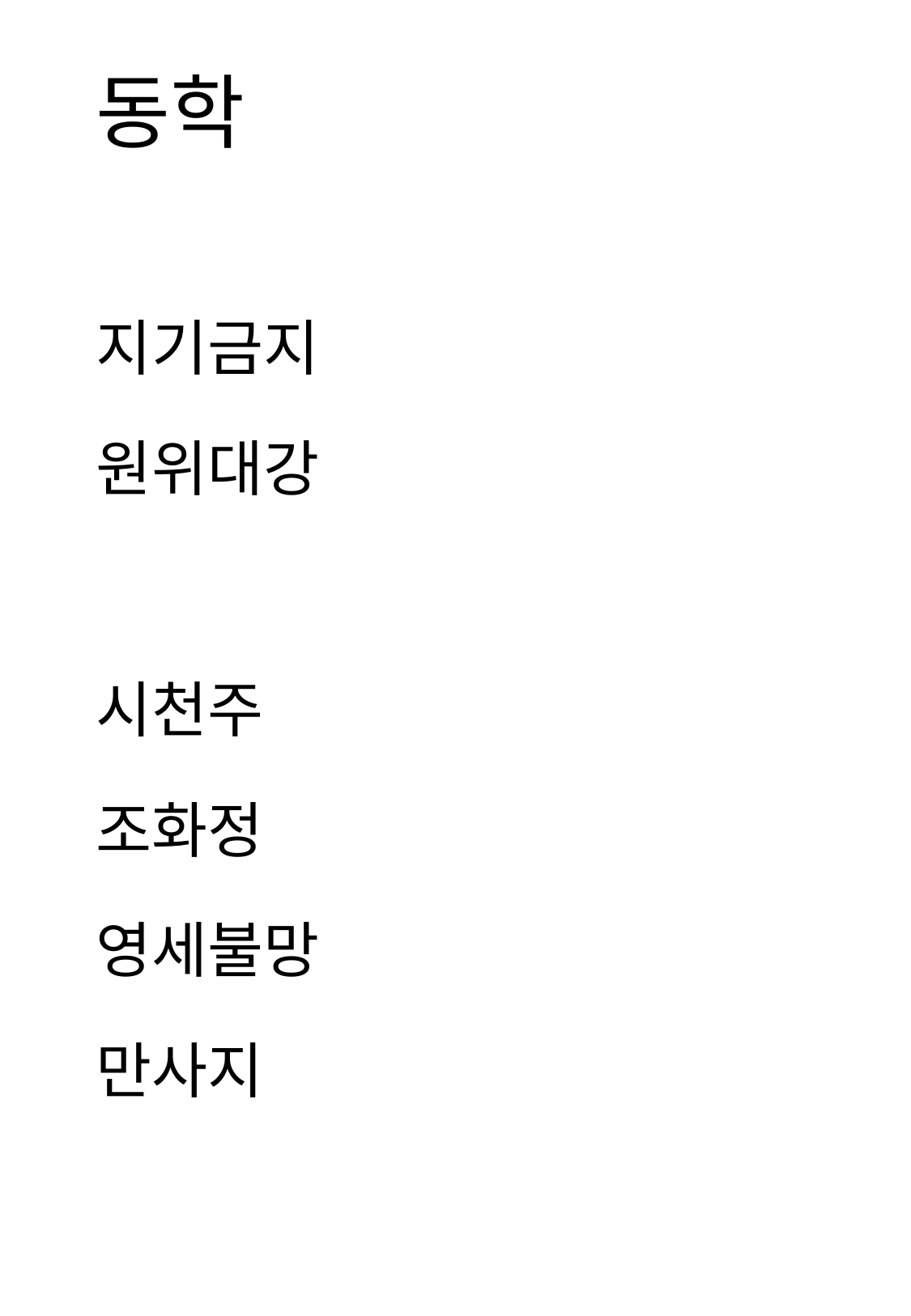

동학
지기금지
원위대강

시천주
조화정
영세불망
만사지